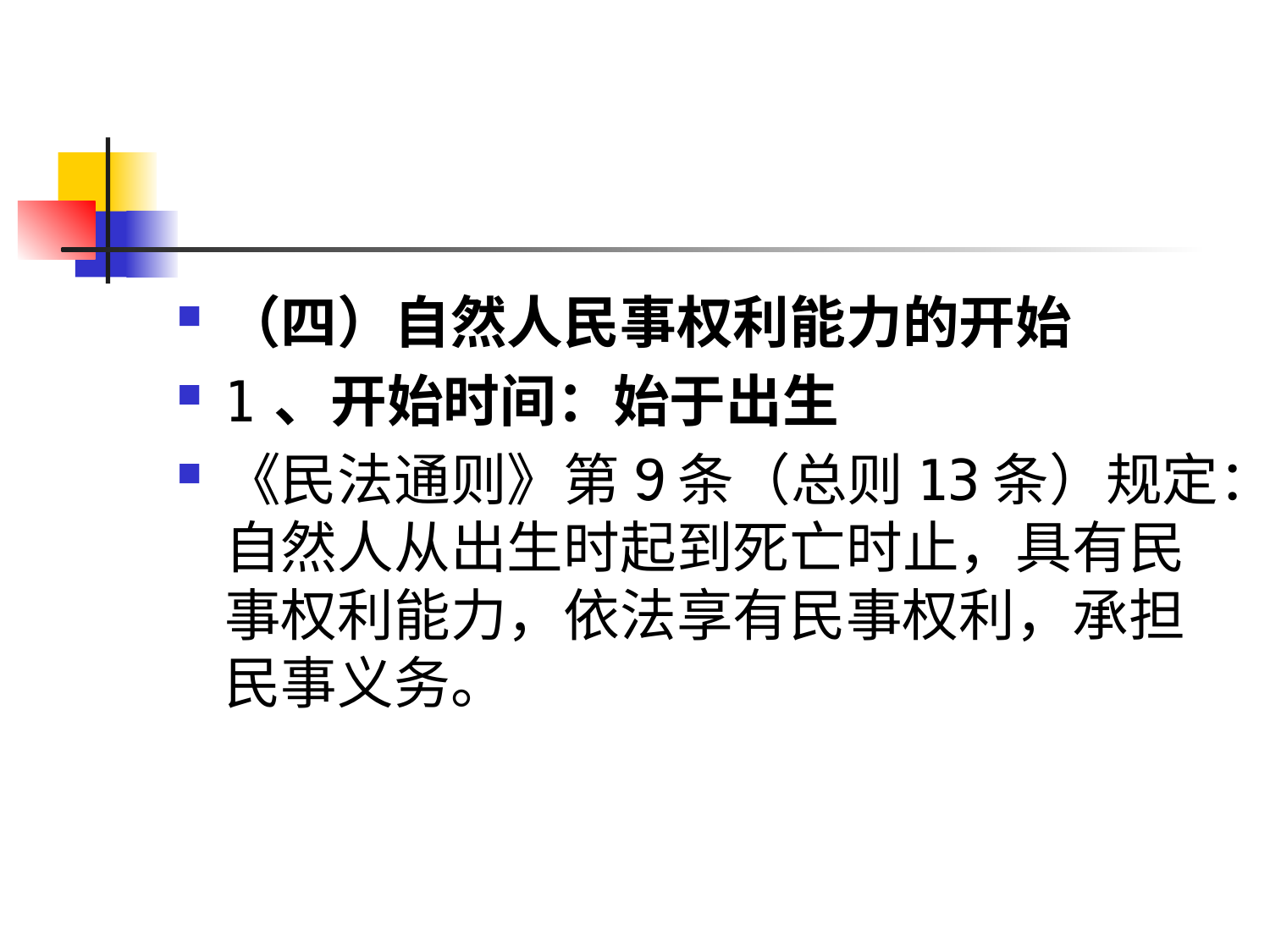

#
（四）自然人民事权利能力的开始
1、开始时间：始于出生
《民法通则》第9条（总则13条）规定：自然人从出生时起到死亡时止，具有民事权利能力，依法享有民事权利，承担民事义务。